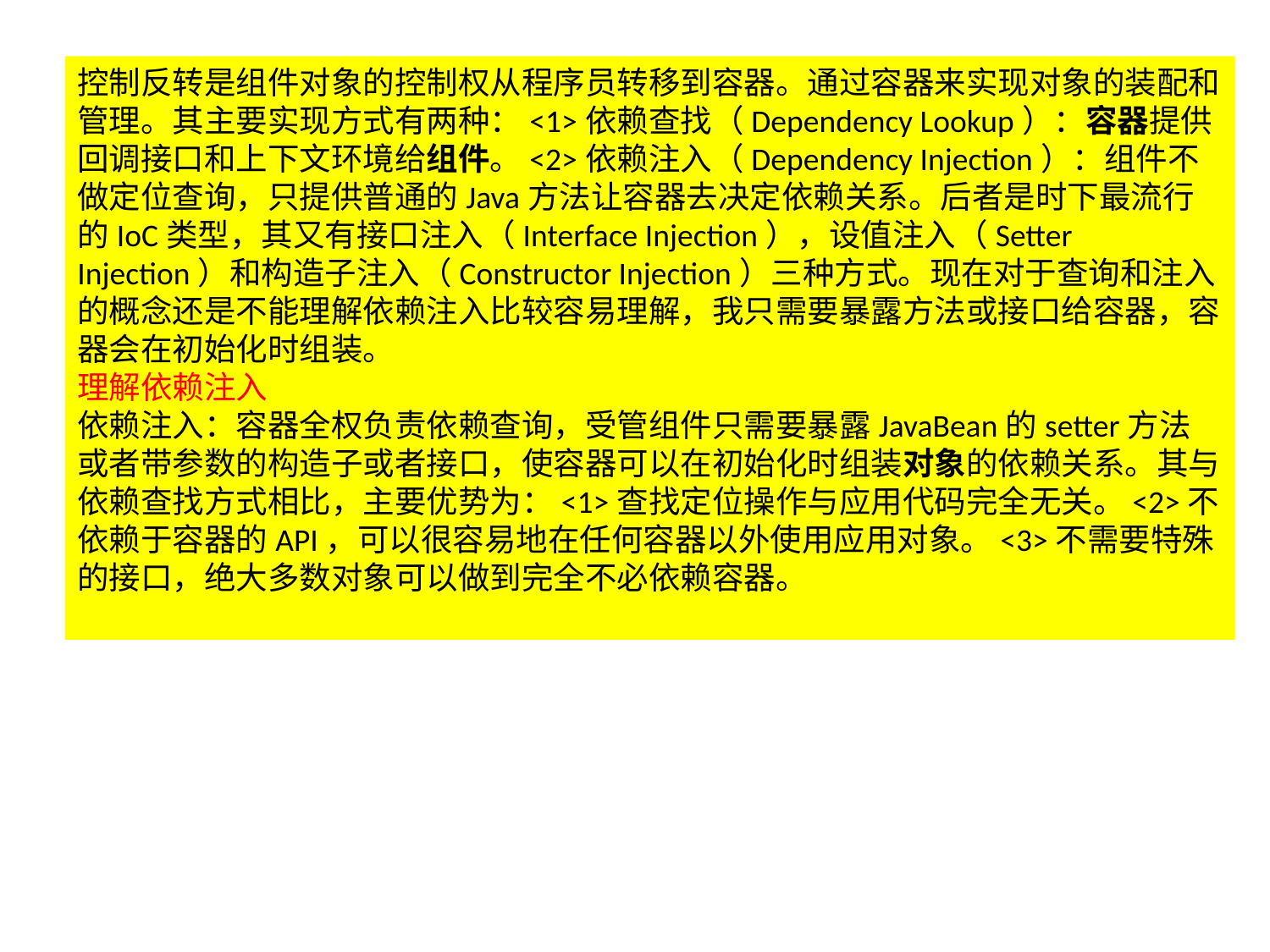

控制反转是组件对象的控制权从程序员转移到容器。通过容器来实现对象的装配和管理。其主要实现方式有两种：<1>依赖查找（Dependency Lookup）：容器提供回调接口和上下文环境给组件。<2>依赖注入（Dependency Injection）：组件不做定位查询，只提供普通的Java方法让容器去决定依赖关系。后者是时下最流行的IoC类型，其又有接口注入（Interface Injection），设值注入（Setter Injection）和构造子注入（Constructor Injection）三种方式。现在对于查询和注入的概念还是不能理解依赖注入比较容易理解，我只需要暴露方法或接口给容器，容器会在初始化时组装。
理解依赖注入
依赖注入：容器全权负责依赖查询，受管组件只需要暴露JavaBean的setter方法或者带参数的构造子或者接口，使容器可以在初始化时组装对象的依赖关系。其与依赖查找方式相比，主要优势为：<1>查找定位操作与应用代码完全无关。<2>不依赖于容器的API，可以很容易地在任何容器以外使用应用对象。<3>不需要特殊的接口，绝大多数对象可以做到完全不必依赖容器。